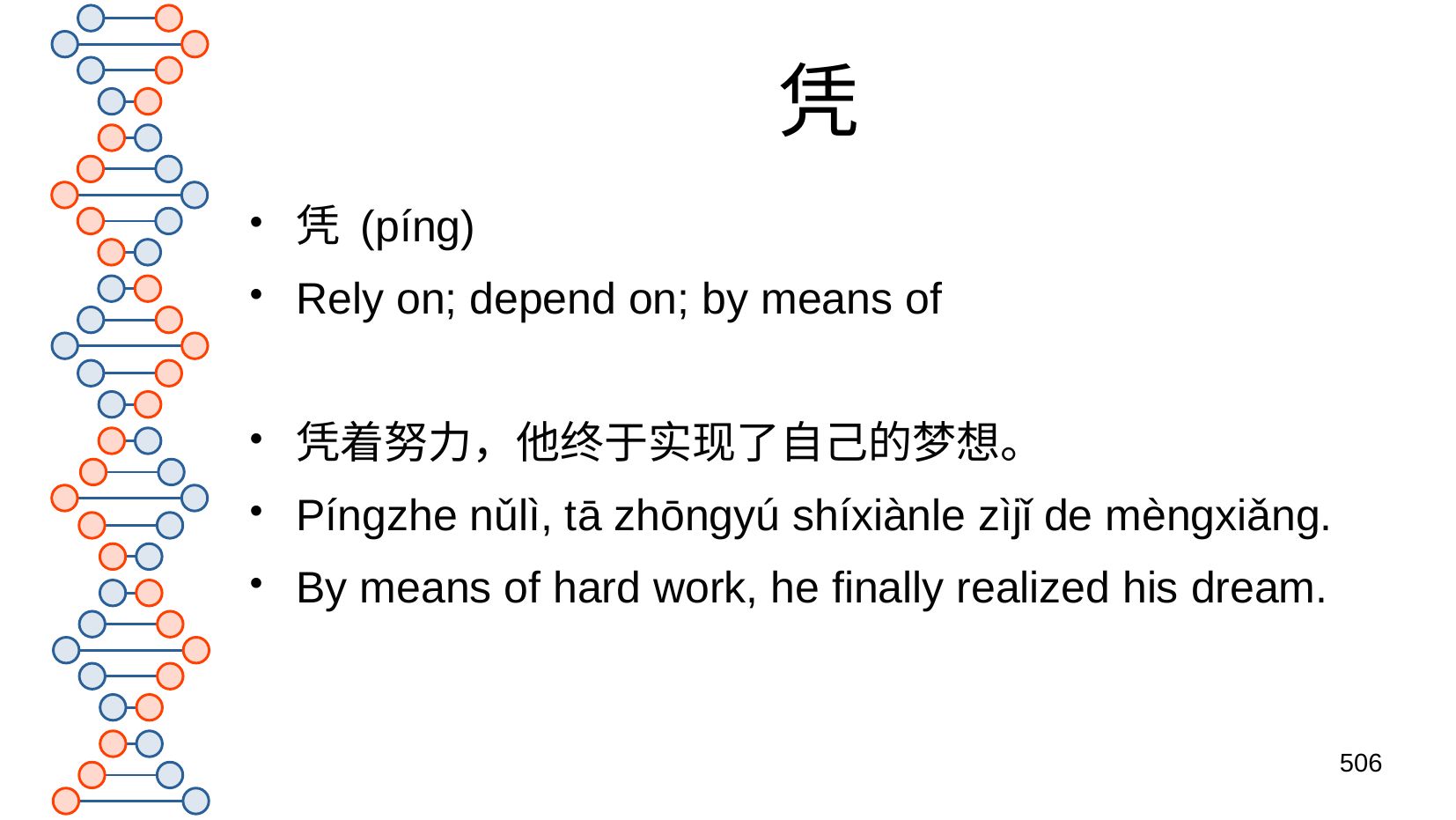

# 凭
凭 (píng)
Rely on; depend on; by means of

凭着努力，他终于实现了自己的梦想。
Píngzhe nǔlì, tā zhōngyú shíxiànle zìjǐ de mèngxiǎng.
By means of hard work, he finally realized his dream.

506